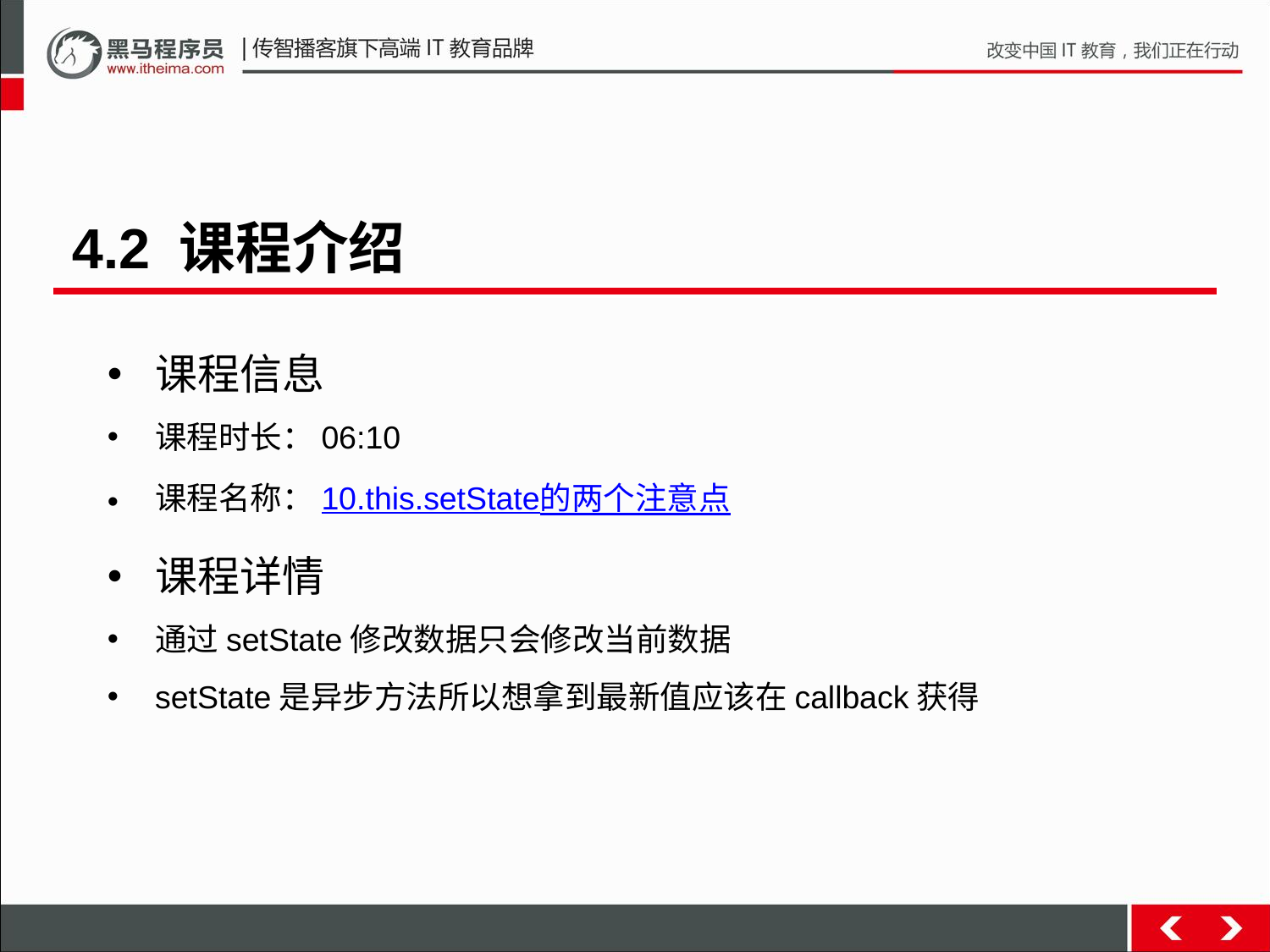

4.2 课程介绍
课程信息
课程时长：06:10
课程名称：10.this.setState的两个注意点
课程详情
通过setState修改数据只会修改当前数据
setState是异步方法所以想拿到最新值应该在callback获得